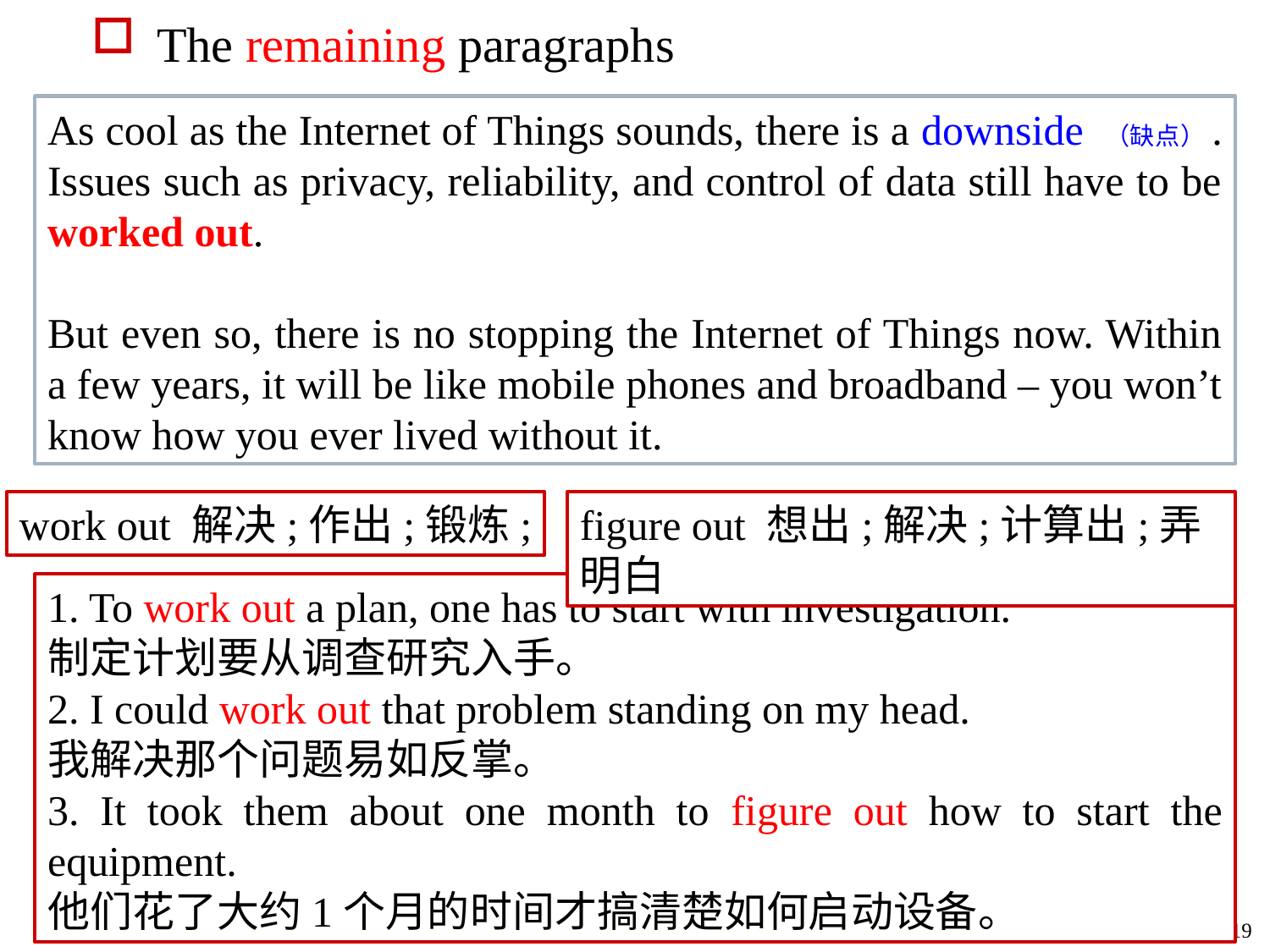

The remaining paragraphs
As cool as the Internet of Things sounds, there is a downside （缺点）. Issues such as privacy, reliability, and control of data still have to be worked out.

But even so, there is no stopping the Internet of Things now. Within a few years, it will be like mobile phones and broadband – you won’t know how you ever lived without it.
figure out 想出;解决;计算出;弄明白
work out 解决;作出;锻炼;
1. To work out a plan, one has to start with investigation.
制定计划要从调查研究入手。
2. I could work out that problem standing on my head.
我解决那个问题易如反掌。
3. It took them about one month to figure out how to start the equipment.
他们花了大约1个月的时间才搞清楚如何启动设备。
19